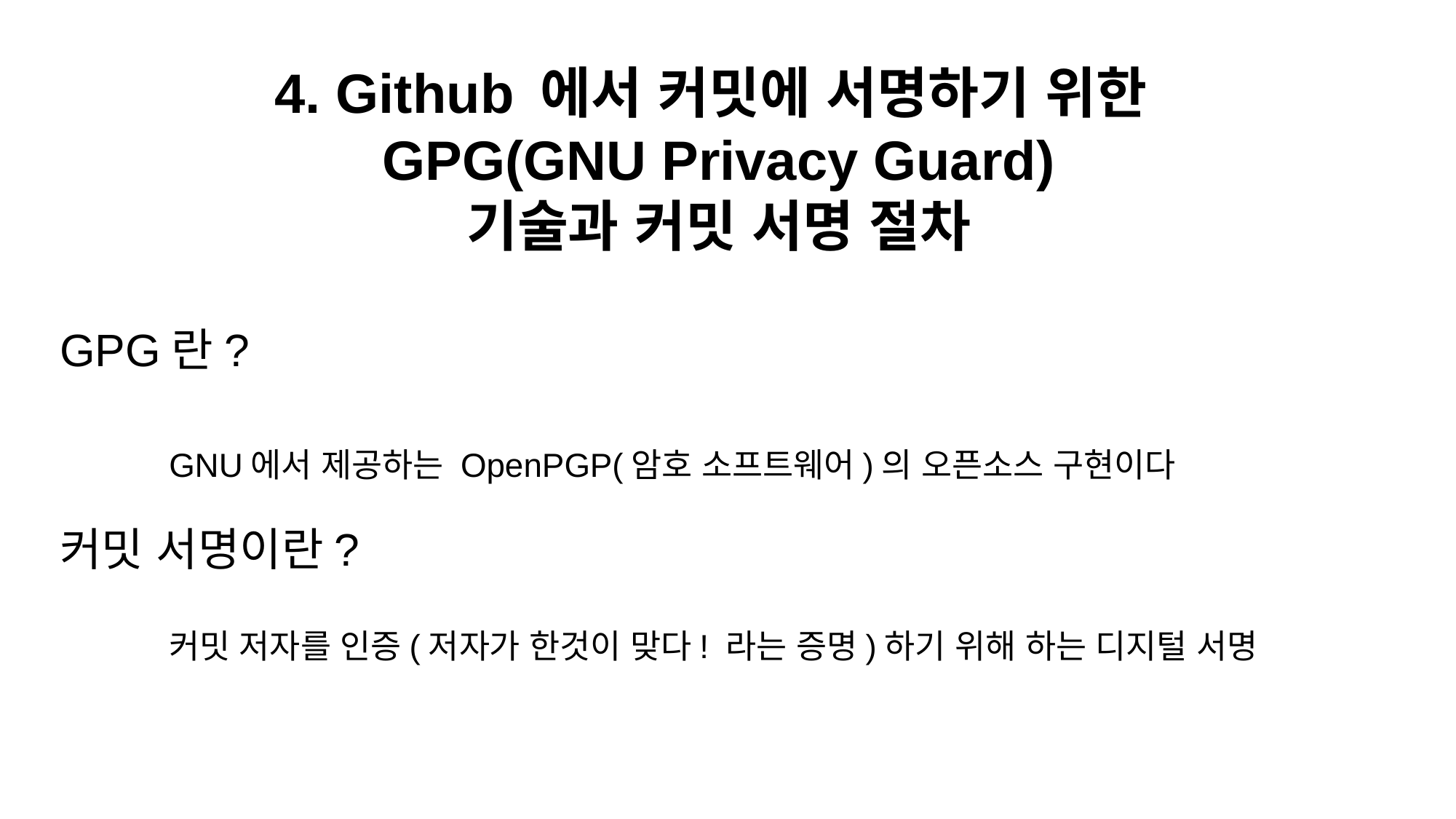

# 4. Github 에서 커밋에 서명하기 위한 GPG(GNU Privacy Guard) 기술과 커밋 서명 절차
GPG란?

	GNU에서 제공하는 OpenPGP(암호 소프트웨어)의 오픈소스 구현이다

커밋 서명이란?

	커밋 저자를 인증(저자가 한것이 맞다! 라는 증명)하기 위해 하는 디지털 서명